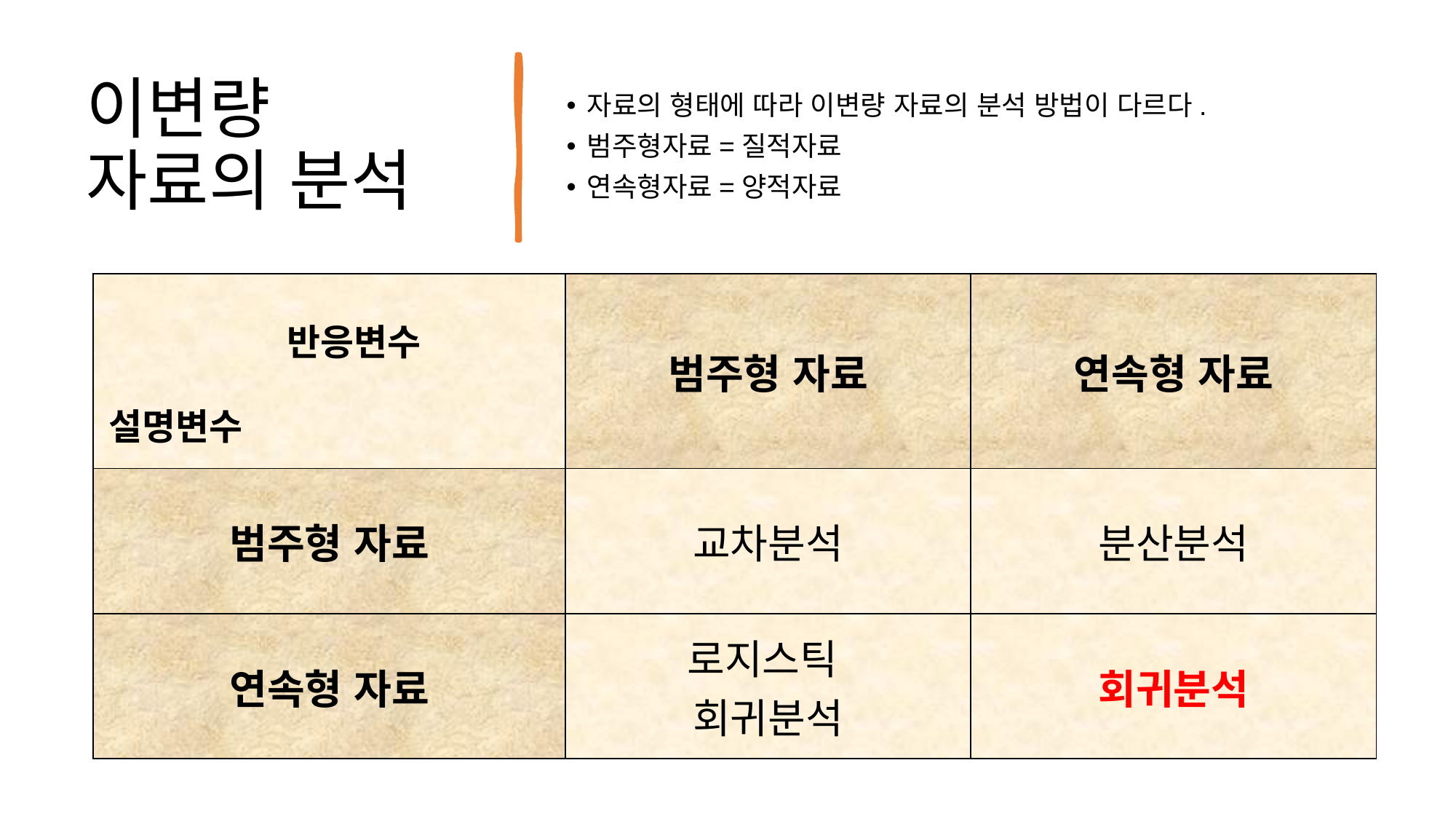

# 이변량 자료의 분석
자료의 형태에 따라 이변량 자료의 분석 방법이 다르다.
범주형자료=질적자료
연속형자료=양적자료

| 반응변수 설명변수 | 범주형 자료 | 연속형 자료 |
| --- | --- | --- |
| 범주형 자료 | 교차분석 | 분산분석 |
| 연속형 자료 | 로지스틱 회귀분석 | 회귀분석 |